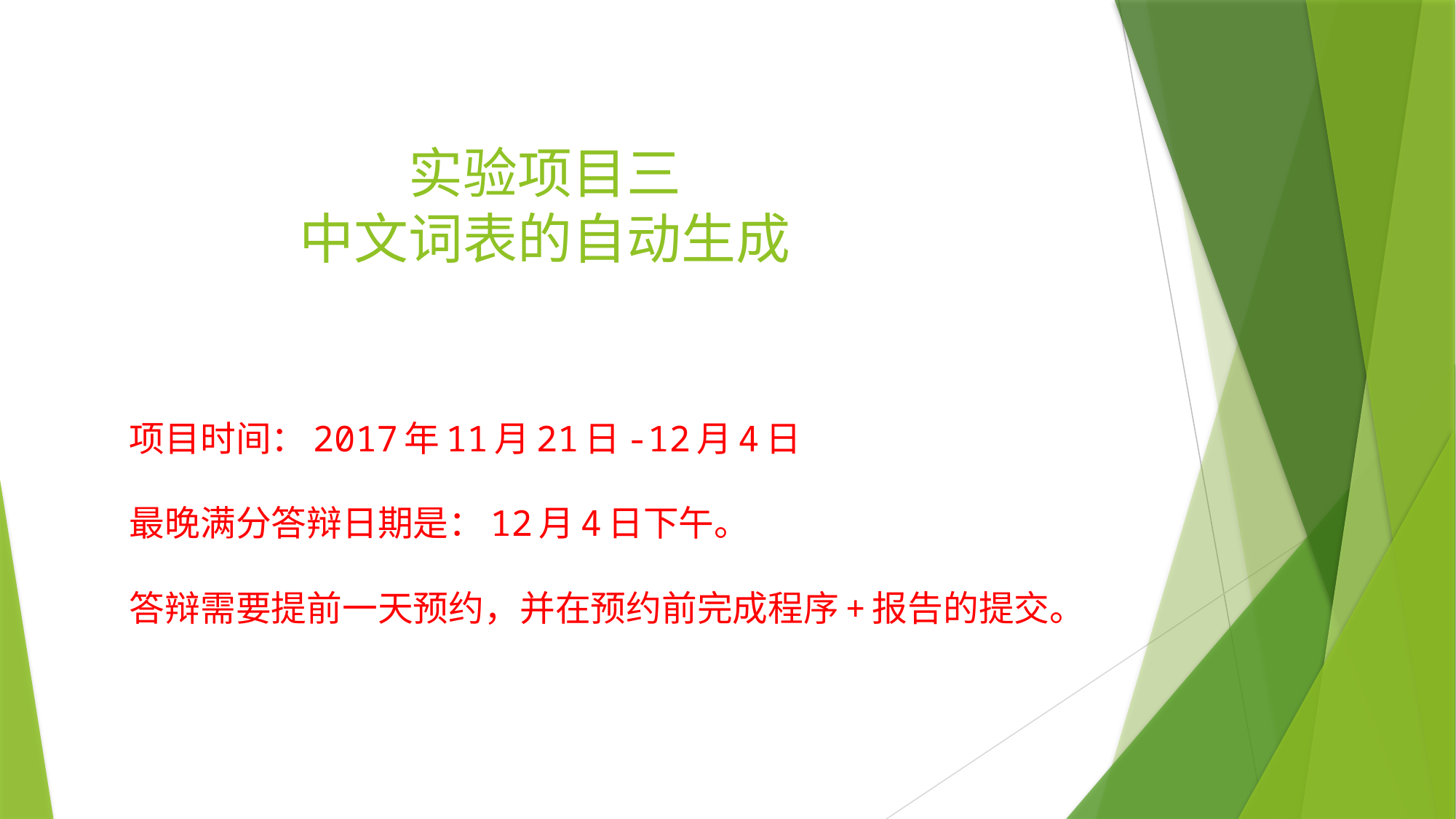

# 实验项目三 中文词表的自动生成
项目时间：2017年11月21日-12月4日

最晚满分答辩日期是：12月4日下午。

答辩需要提前一天预约，并在预约前完成程序+报告的提交。